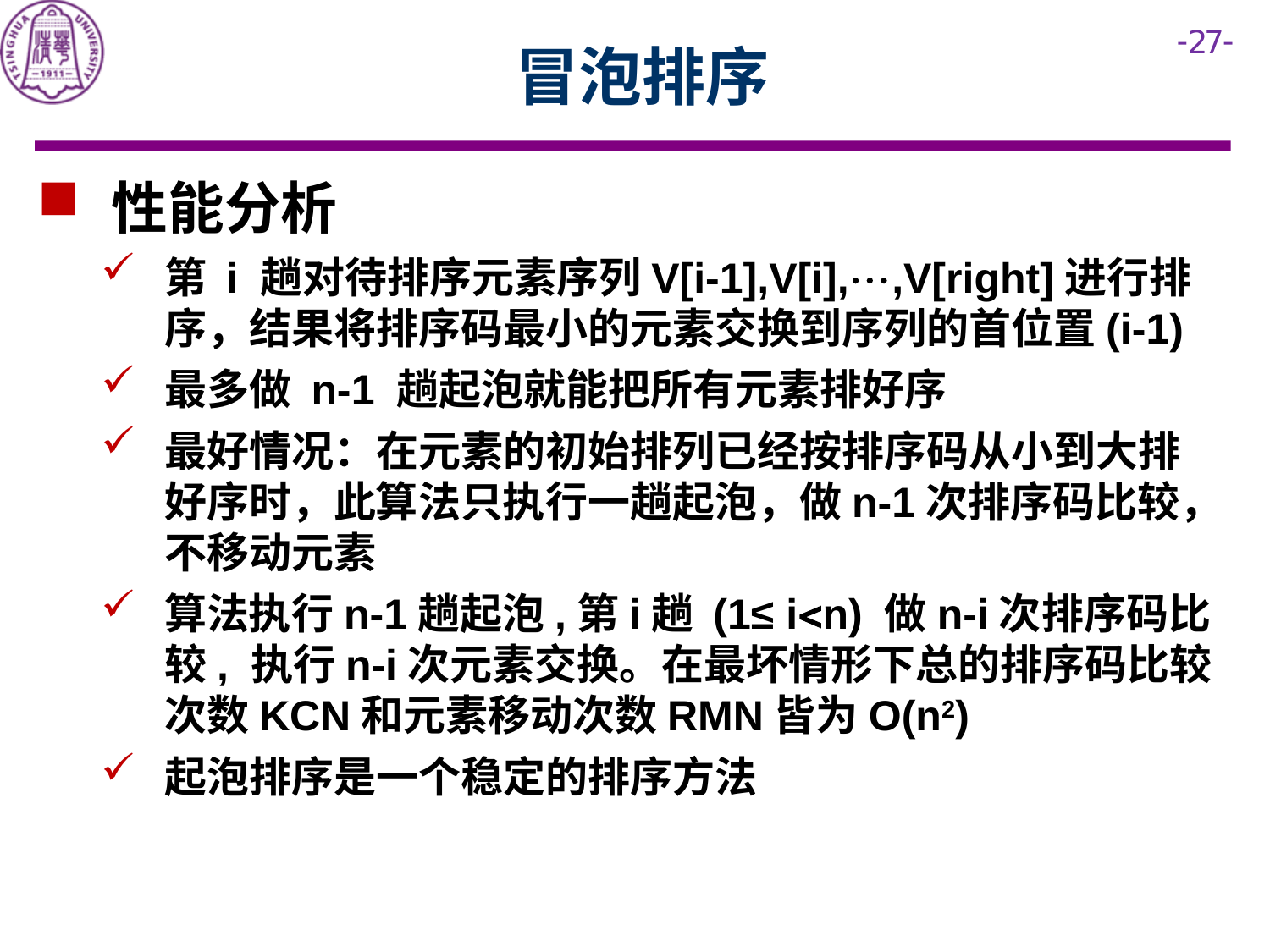

# 冒泡排序
 性能分析
第 i 趟对待排序元素序列V[i-1],V[i],…,V[right]进行排序，结果将排序码最小的元素交换到序列的首位置(i-1)
最多做 n-1 趟起泡就能把所有元素排好序
最好情况：在元素的初始排列已经按排序码从小到大排好序时，此算法只执行一趟起泡，做n-1次排序码比较，不移动元素
算法执行n-1趟起泡,第i趟 (1≤ i<n) 做n-i次排序码比较, 执行n-i次元素交换。在最坏情形下总的排序码比较次数KCN和元素移动次数RMN皆为O(n2)
起泡排序是一个稳定的排序方法